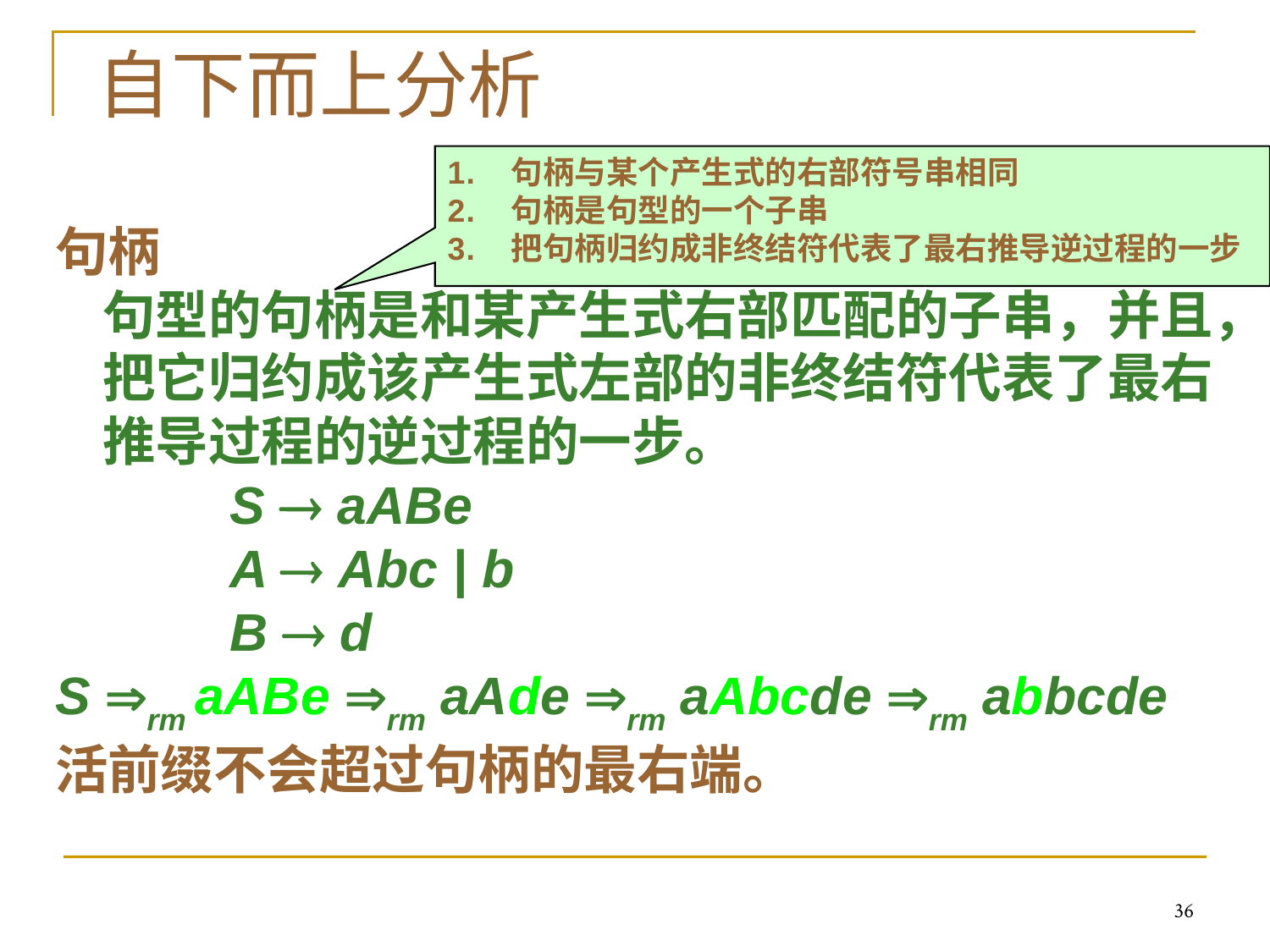

# 自下而上分析
句柄与某个产生式的右部符号串相同
句柄是句型的一个子串
把句柄归约成非终结符代表了最右推导逆过程的一步
句柄
	句型的句柄是和某产生式右部匹配的子串，并且，把它归约成该产生式左部的非终结符代表了最右推导过程的逆过程的一步。
		S → aABe
		A → Abc | b
		B → d
S ⇒rm aABe ⇒rm aAde ⇒rm aAbcde ⇒rm abbcde
活前缀不会超过句柄的最右端。
36